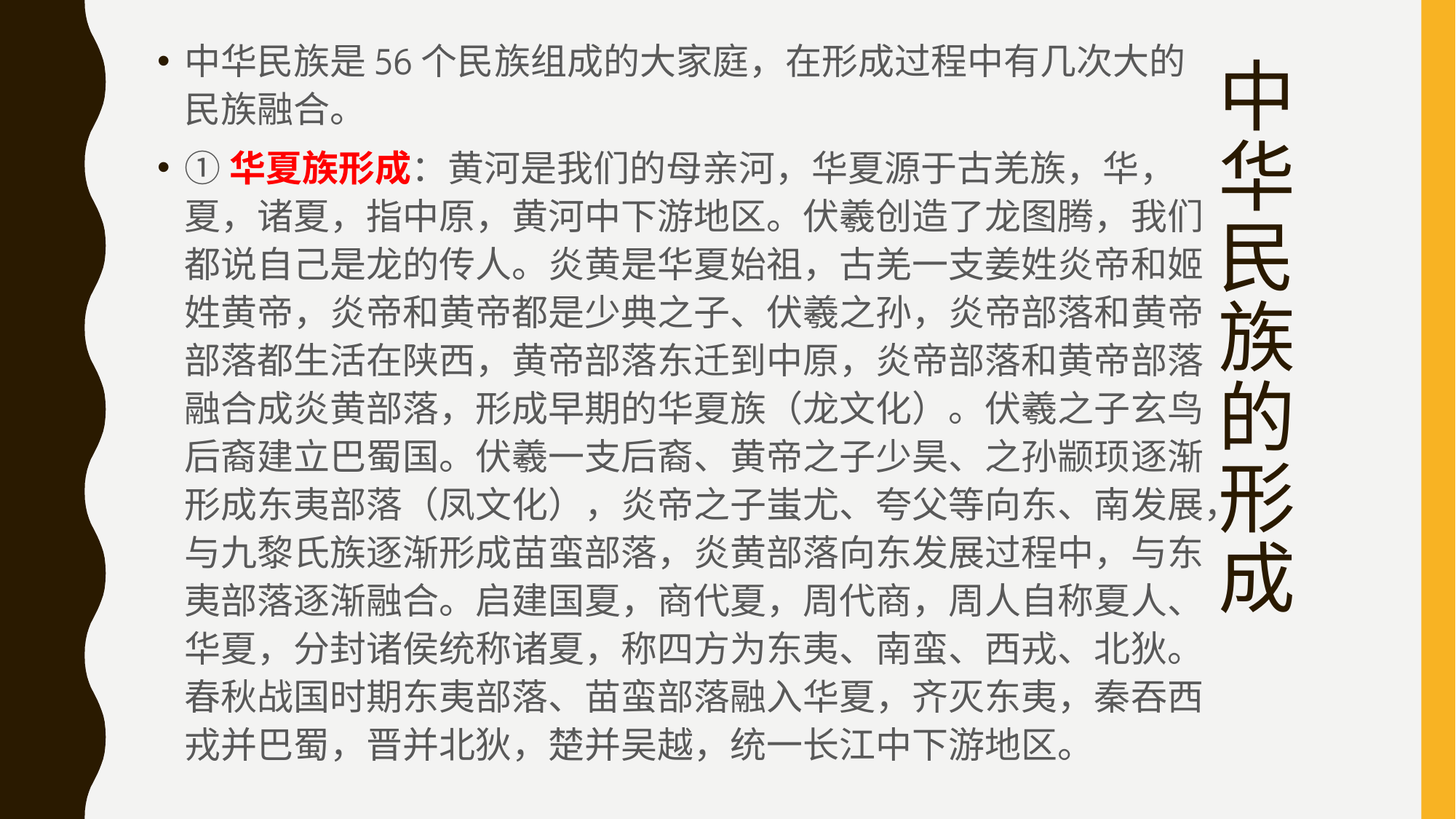

中华民族是56个民族组成的大家庭，在形成过程中有几次大的民族融合。
①华夏族形成：黄河是我们的母亲河，华夏源于古羌族，华，夏，诸夏，指中原，黄河中下游地区。伏羲创造了龙图腾，我们都说自己是龙的传人。炎黄是华夏始祖，古羌一支姜姓炎帝和姬姓黄帝，炎帝和黄帝都是少典之子、伏羲之孙，炎帝部落和黄帝部落都生活在陕西，黄帝部落东迁到中原，炎帝部落和黄帝部落融合成炎黄部落，形成早期的华夏族（龙文化）。伏羲之子玄鸟后裔建立巴蜀国。伏羲一支后裔、黄帝之子少昊、之孙颛顼逐渐形成东夷部落（凤文化），炎帝之子蚩尤、夸父等向东、南发展，与九黎氏族逐渐形成苗蛮部落，炎黄部落向东发展过程中，与东夷部落逐渐融合。启建国夏，商代夏，周代商，周人自称夏人、华夏，分封诸侯统称诸夏，称四方为东夷、南蛮、西戎、北狄。春秋战国时期东夷部落、苗蛮部落融入华夏，齐灭东夷，秦吞西戎并巴蜀，晋并北狄，楚并吴越，统一长江中下游地区。
# 中华民族的形成